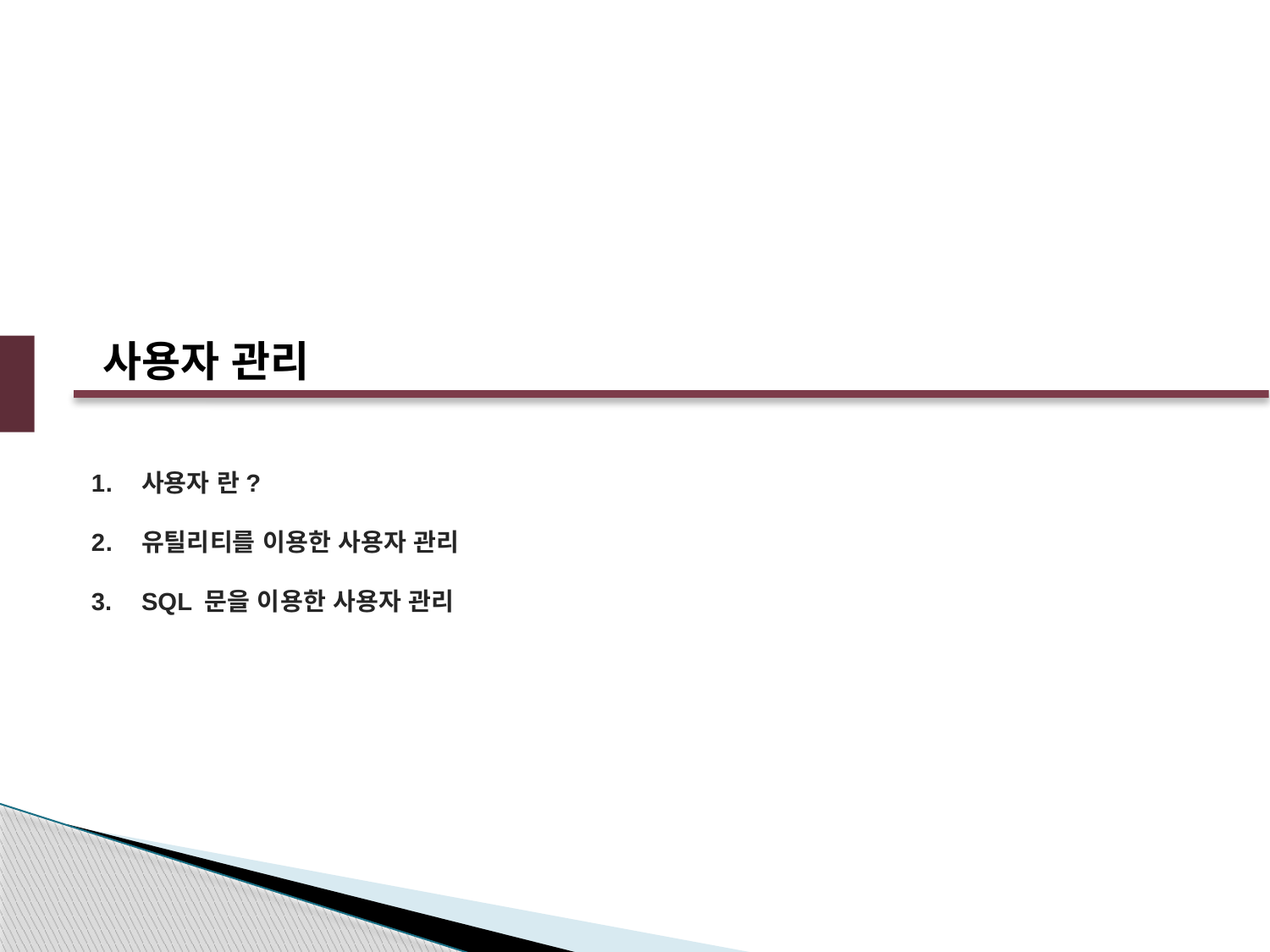

사용자 관리

사용자 란?
유틸리티를 이용한 사용자 관리
SQL 문을 이용한 사용자 관리